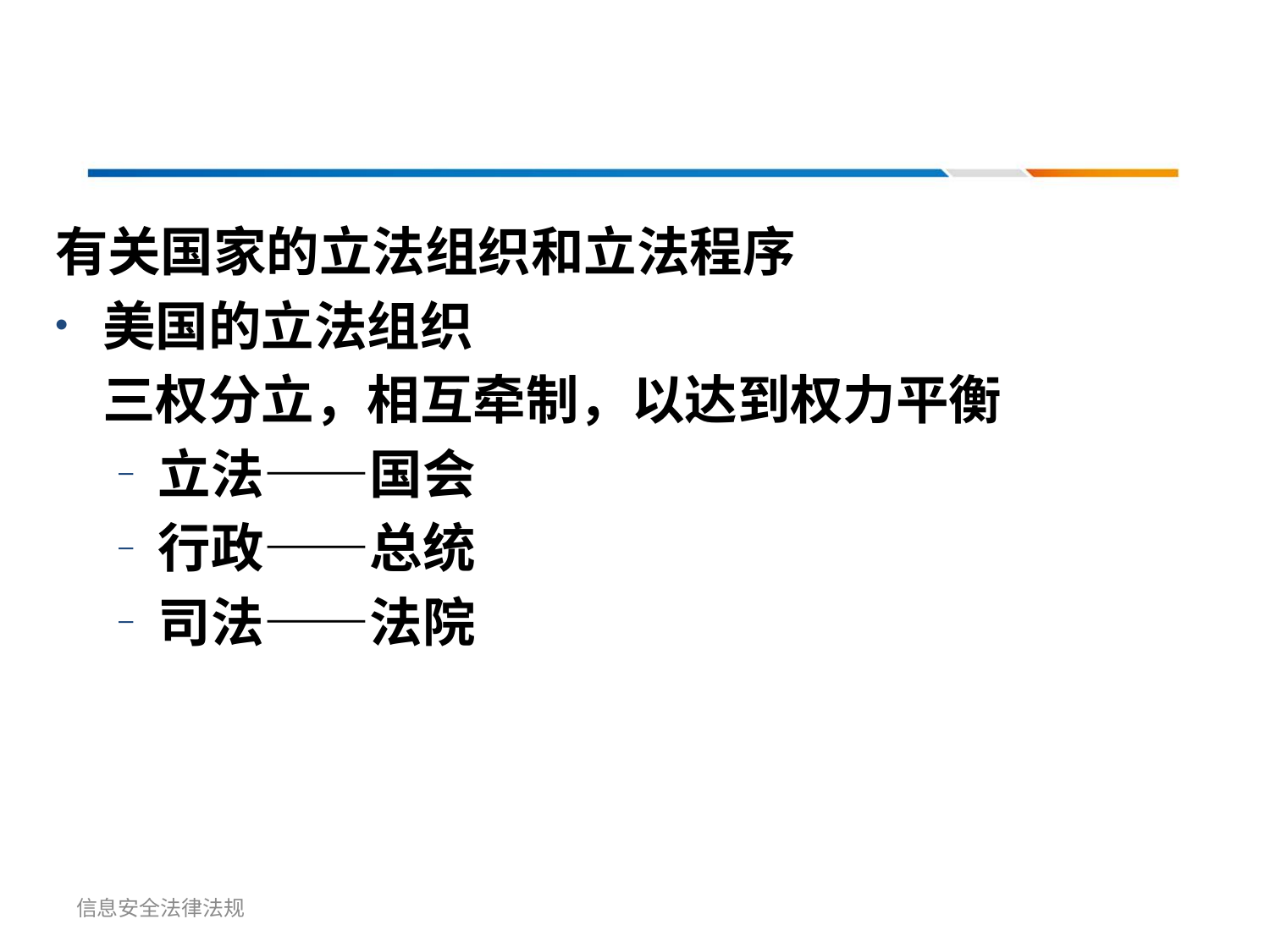

有关国家的立法组织和立法程序
美国的立法组织
	三权分立，相互牵制，以达到权力平衡
立法——国会
行政——总统
司法——法院
信息安全法律法规